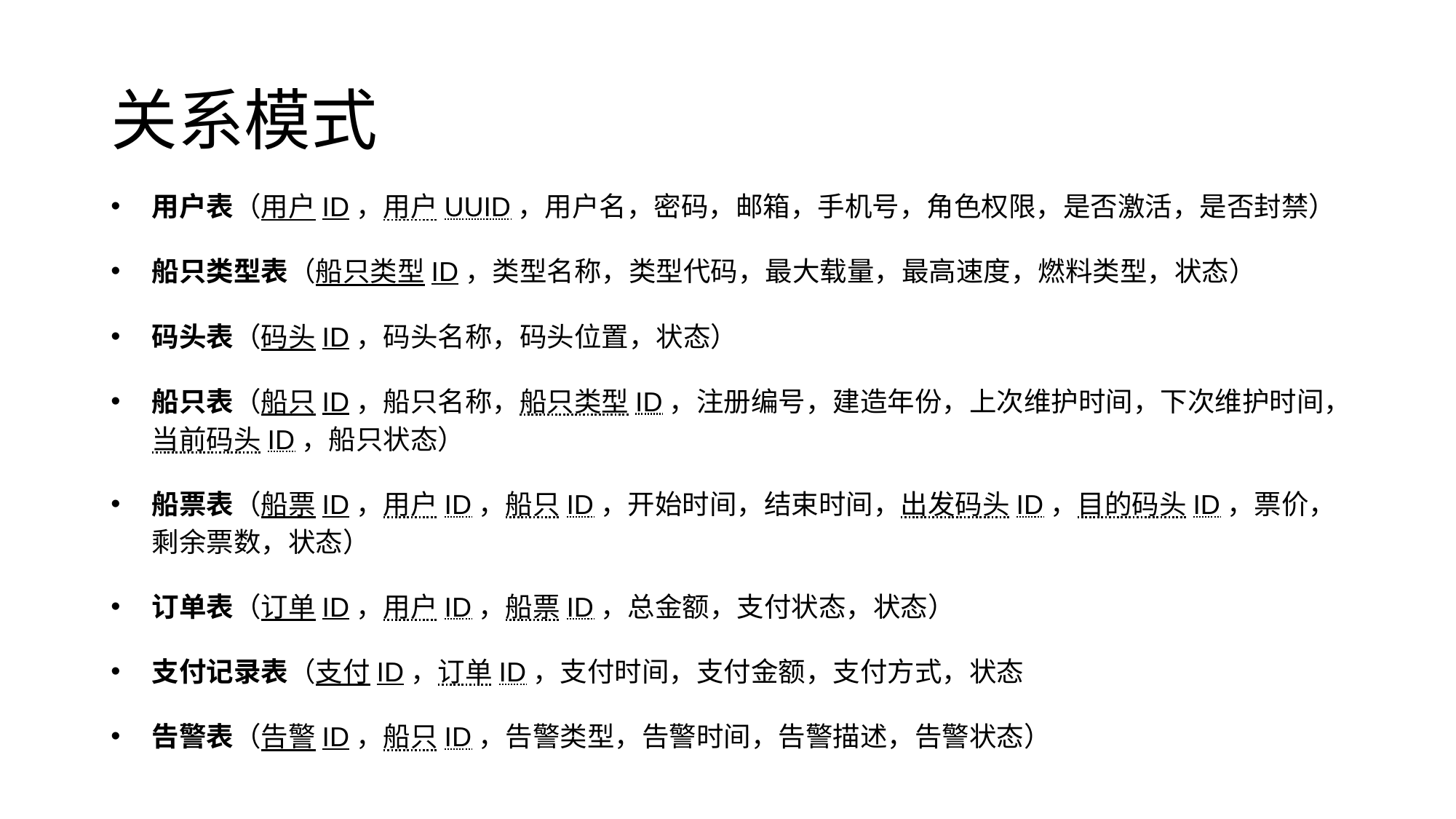

# 关系模式
用户表（用户ID，用户UUID，用户名，密码，邮箱，手机号，角色权限，是否激活，是否封禁）
船只类型表（船只类型ID，类型名称，类型代码，最大载量，最高速度，燃料类型，状态）
码头表（码头ID，码头名称，码头位置，状态）
船只表（船只ID，船只名称，船只类型ID，注册编号，建造年份，上次维护时间，下次维护时间，当前码头ID，船只状态）
船票表（船票ID，用户ID，船只ID，开始时间，结束时间，出发码头ID，目的码头ID，票价，剩余票数，状态）
订单表（订单ID，用户ID，船票ID，总金额，支付状态，状态）
支付记录表（支付ID，订单ID，支付时间，支付金额，支付方式，状态
告警表（告警ID，船只ID，告警类型，告警时间，告警描述，告警状态）